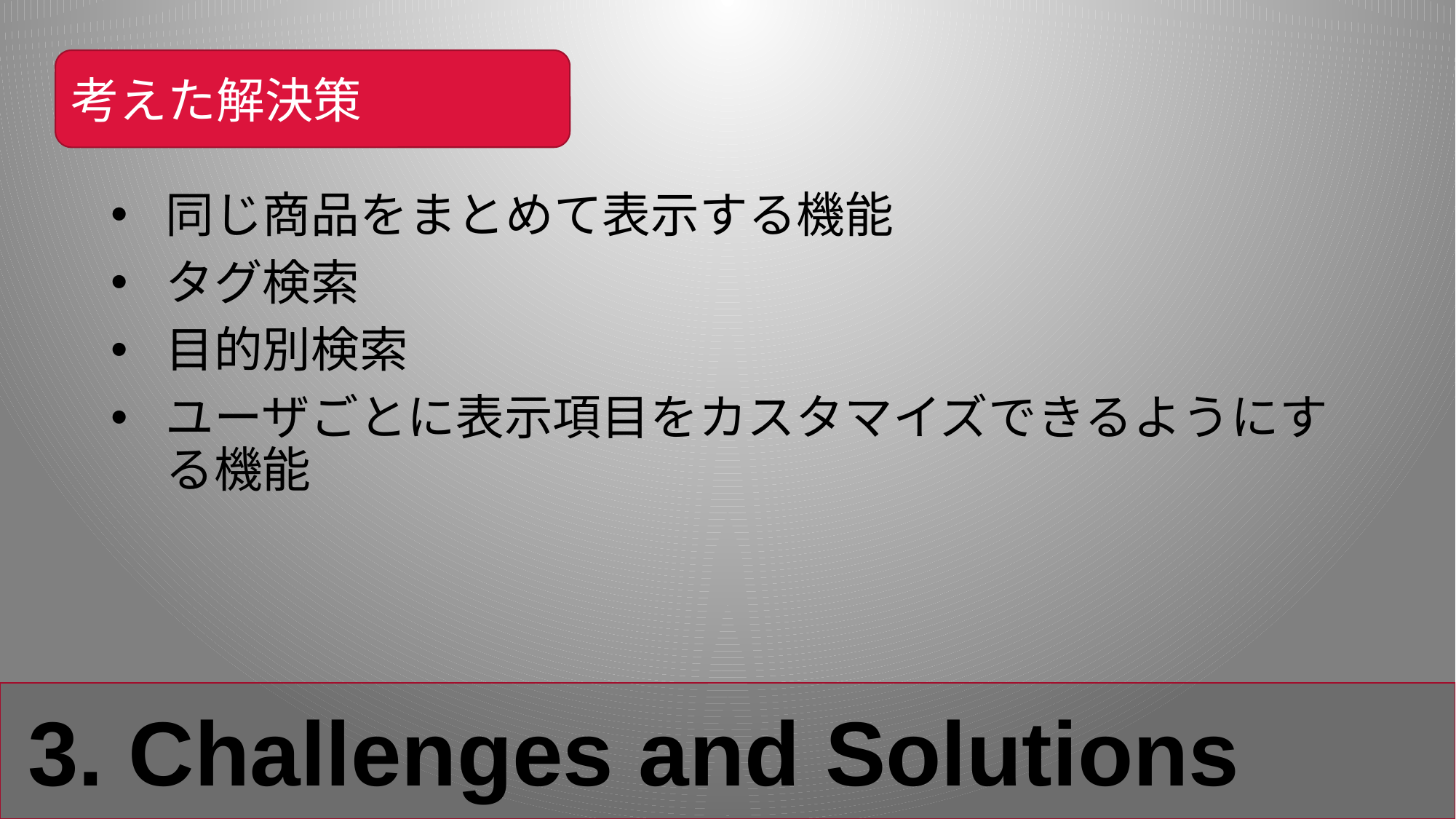

考えた解決策
同じ商品をまとめて表示する機能
タグ検索
目的別検索
ユーザごとに表示項目をカスタマイズできるようにする機能
# 3. Challenges and Solutions